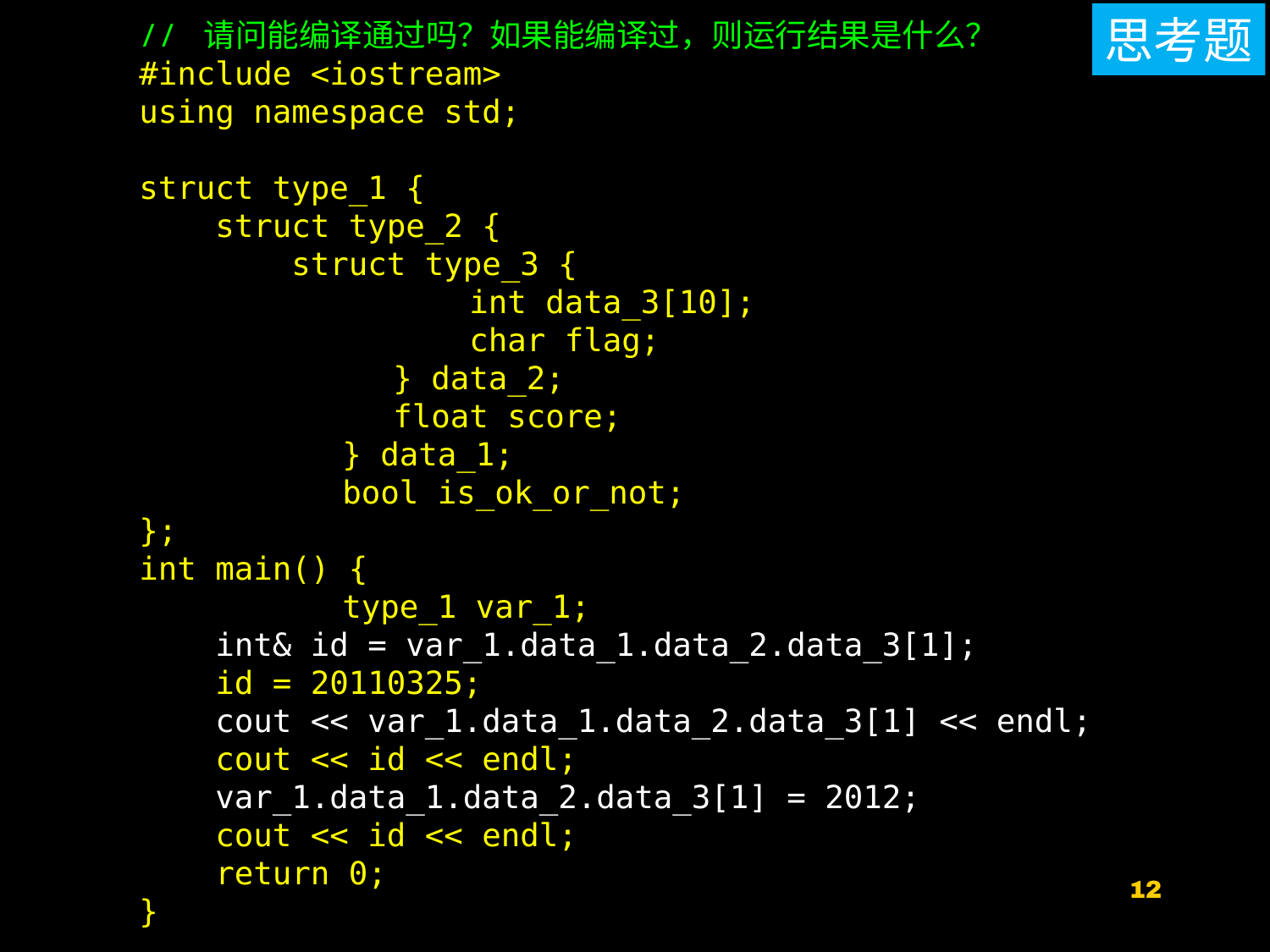

思考题
// 请问能编译通过吗？如果能编译过，则运行结果是什么？
#include <iostream>
using namespace std;

struct type_1 {
    struct type_2 {
        struct type_3 {
		    int data_3[10];
		    char flag;
		} data_2;
		float score;
	    } data_1;
	    bool is_ok_or_not;
};
int main() {
	    type_1 var_1;
    int& id = var_1.data_1.data_2.data_3[1];
    id = 20110325;
    cout << var_1.data_1.data_2.data_3[1] << endl;
    cout << id << endl;
    var_1.data_1.data_2.data_3[1] = 2012;
    cout << id << endl;
    return 0;
}
12